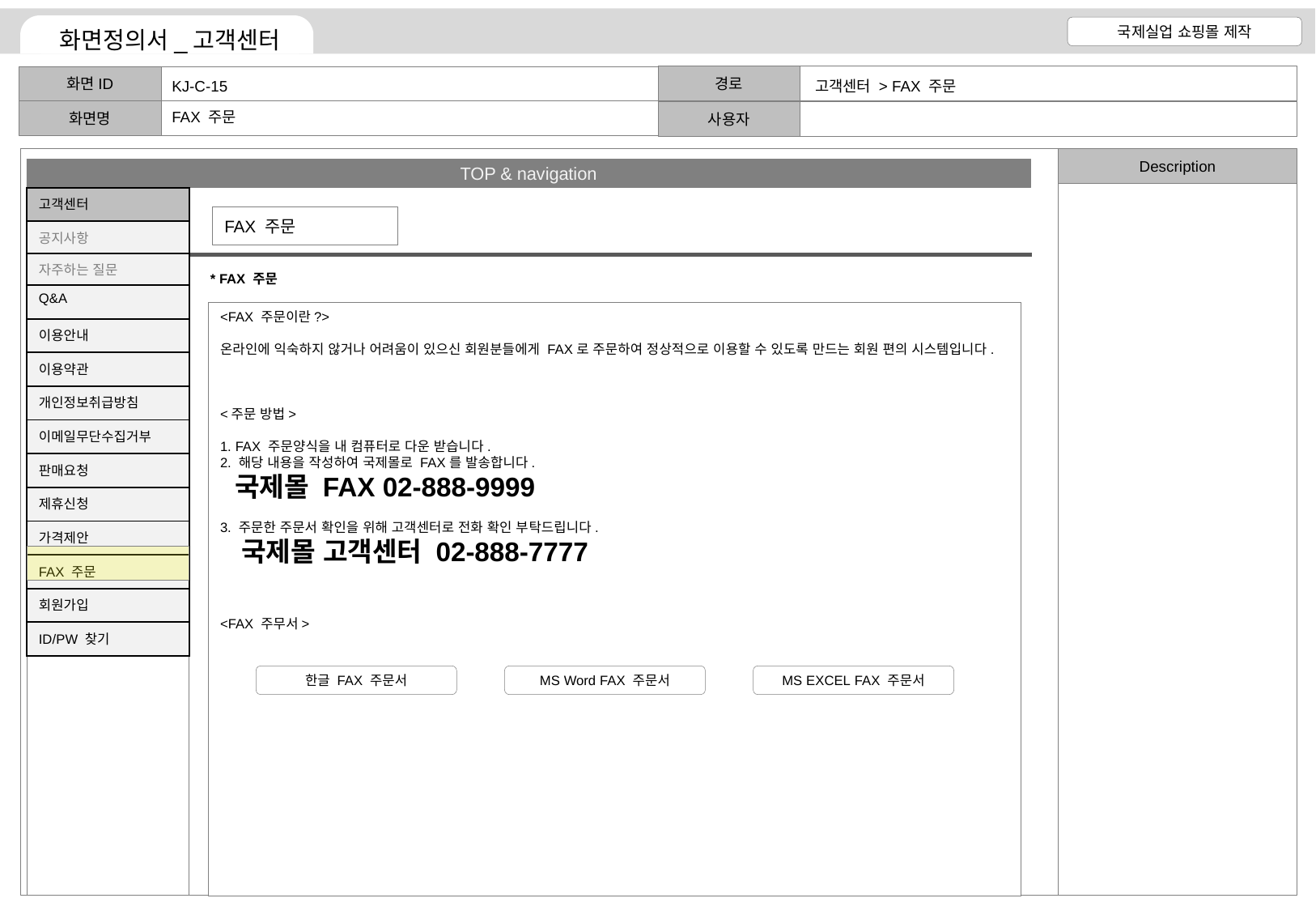

KJ-C-15
고객센터 > FAX 주문
FAX 주문
FAX 주문
* FAX 주문
<FAX 주문이란?>

온라인에 익숙하지 않거나 어려움이 있으신 회원분들에게 FAX로 주문하여 정상적으로 이용할 수 있도록 만드는 회원 편의 시스템입니다.

<주문 방법>

1. FAX 주문양식을 내 컴퓨터로 다운 받습니다.
2. 해당 내용을 작성하여 국제몰로 FAX를 발송합니다.
   국제몰 FAX 02-888-9999

3. 주문한 주문서 확인을 위해 고객센터로 전화 확인 부탁드립니다.
  국제몰 고객센터 02-888-7777

<FAX 주무서>

한글 FAX 주문서
MS Word FAX 주문서
MS EXCEL FAX 주문서